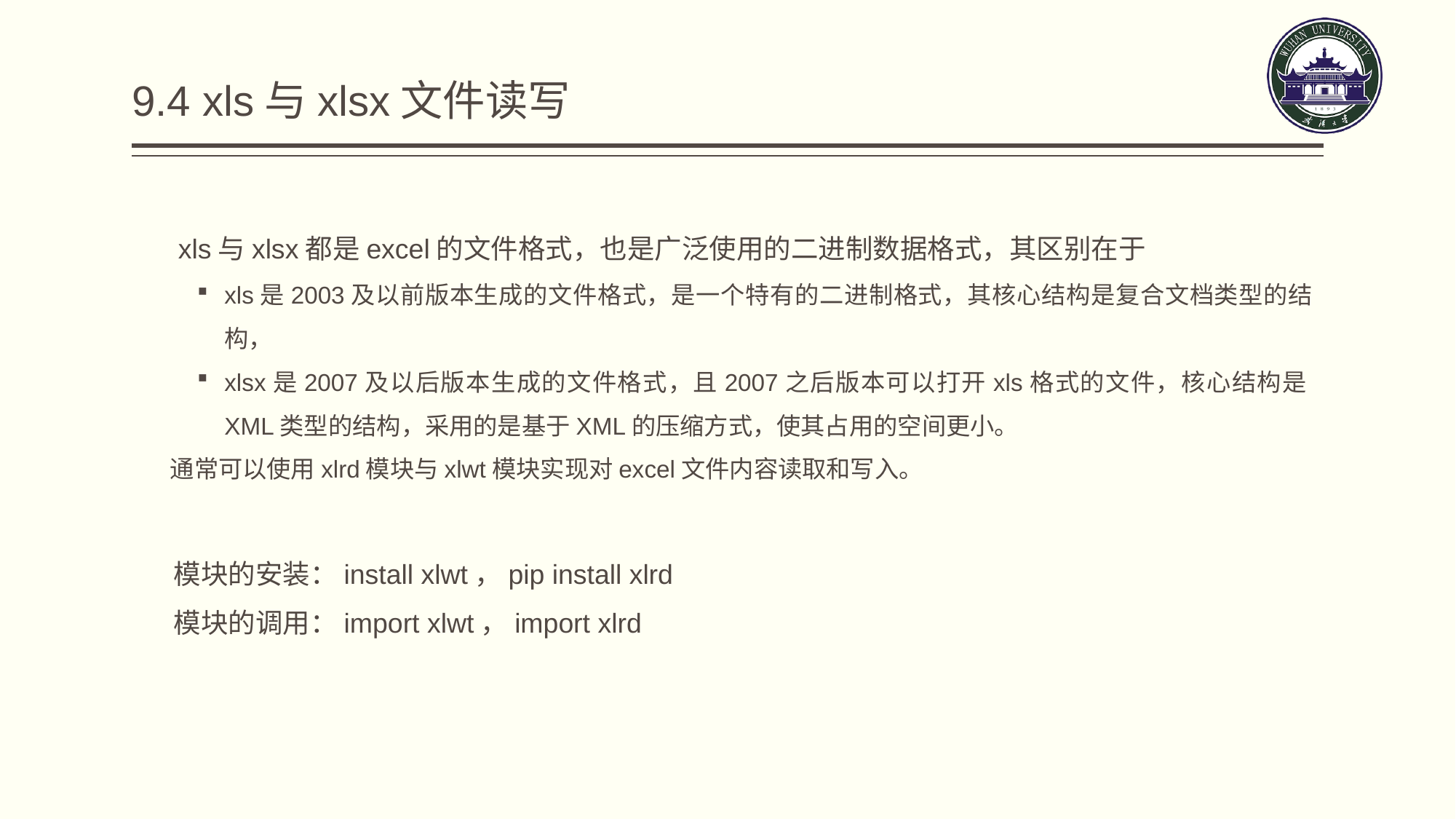

9.4 xls与xlsx文件读写
    xls与xlsx都是excel的文件格式，也是广泛使用的二进制数据格式，其区别在于
xls是2003及以前版本生成的文件格式，是一个特有的二进制格式，其核心结构是复合文档类型的结构，
xlsx是2007及以后版本生成的文件格式，且2007之后版本可以打开xls格式的文件，核心结构是XML类型的结构，采用的是基于XML的压缩方式，使其占用的空间更小。
    通常可以使用xlrd模块与xlwt模块实现对excel文件内容读取和写入。

    模块的安装：install xlwt，pip install xlrd
    模块的调用：import xlwt，import xlrd